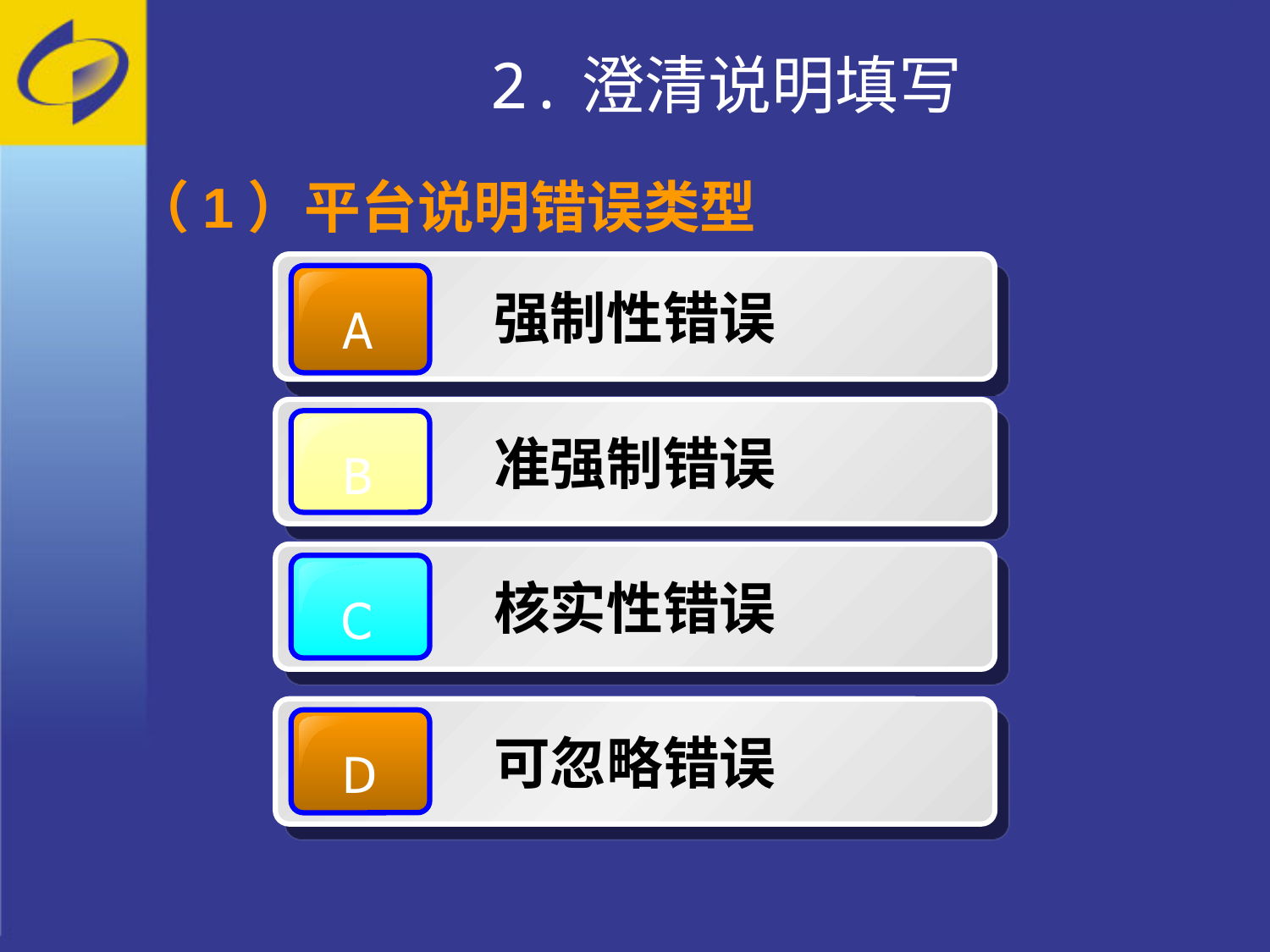

2.澄清说明填写
（1）平台说明错误类型
强制性错误

A

准强制错误

B

核实性错误

C

可忽略错误

D